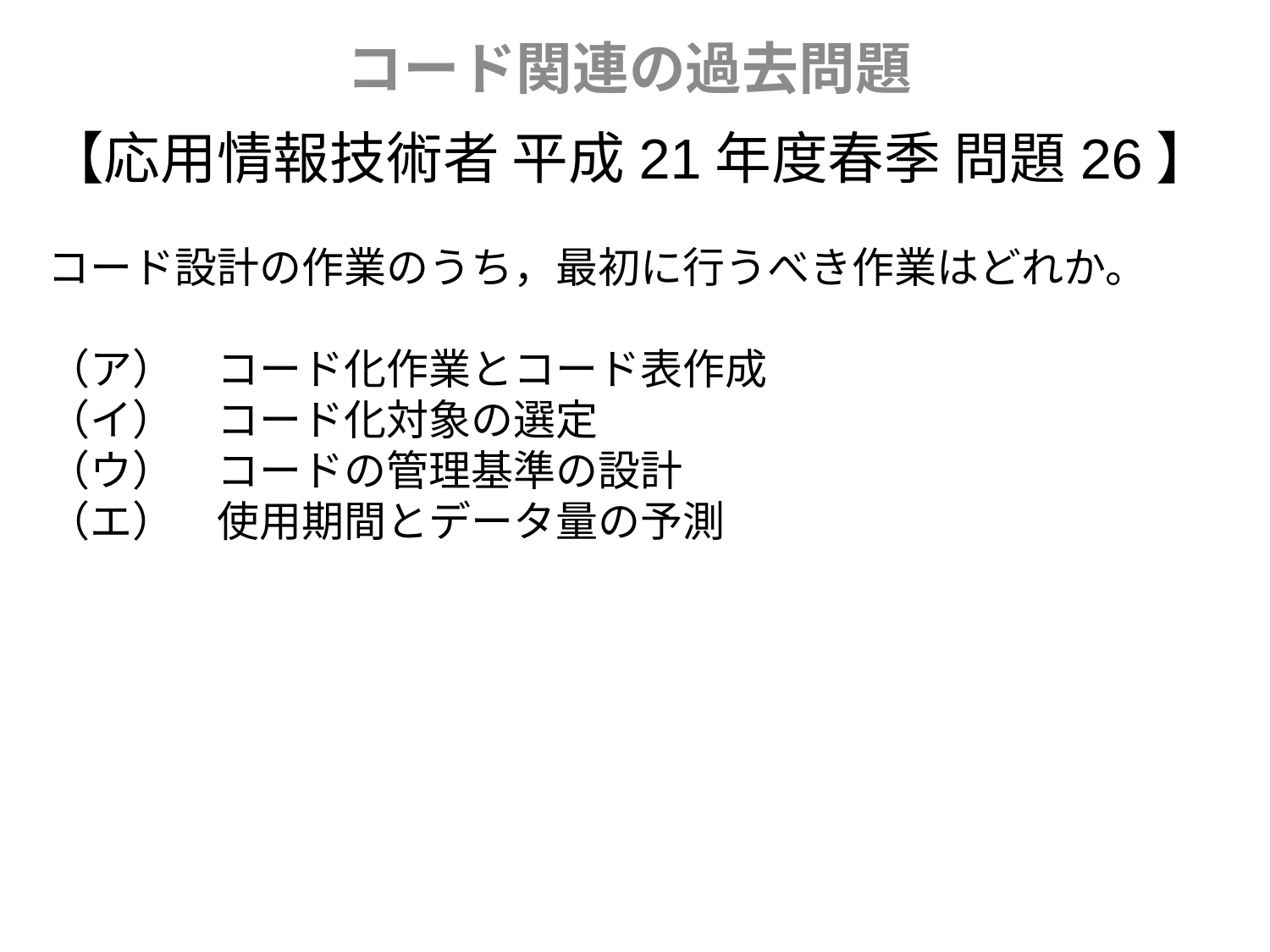

コード関連の過去問題
【応用情報技術者 平成21年度春季 問題26】

コード設計の作業のうち，最初に行うべき作業はどれか。

（ア）　コード化作業とコード表作成
（イ）　コード化対象の選定
（ウ）　コードの管理基準の設計
（エ）　使用期間とデータ量の予測